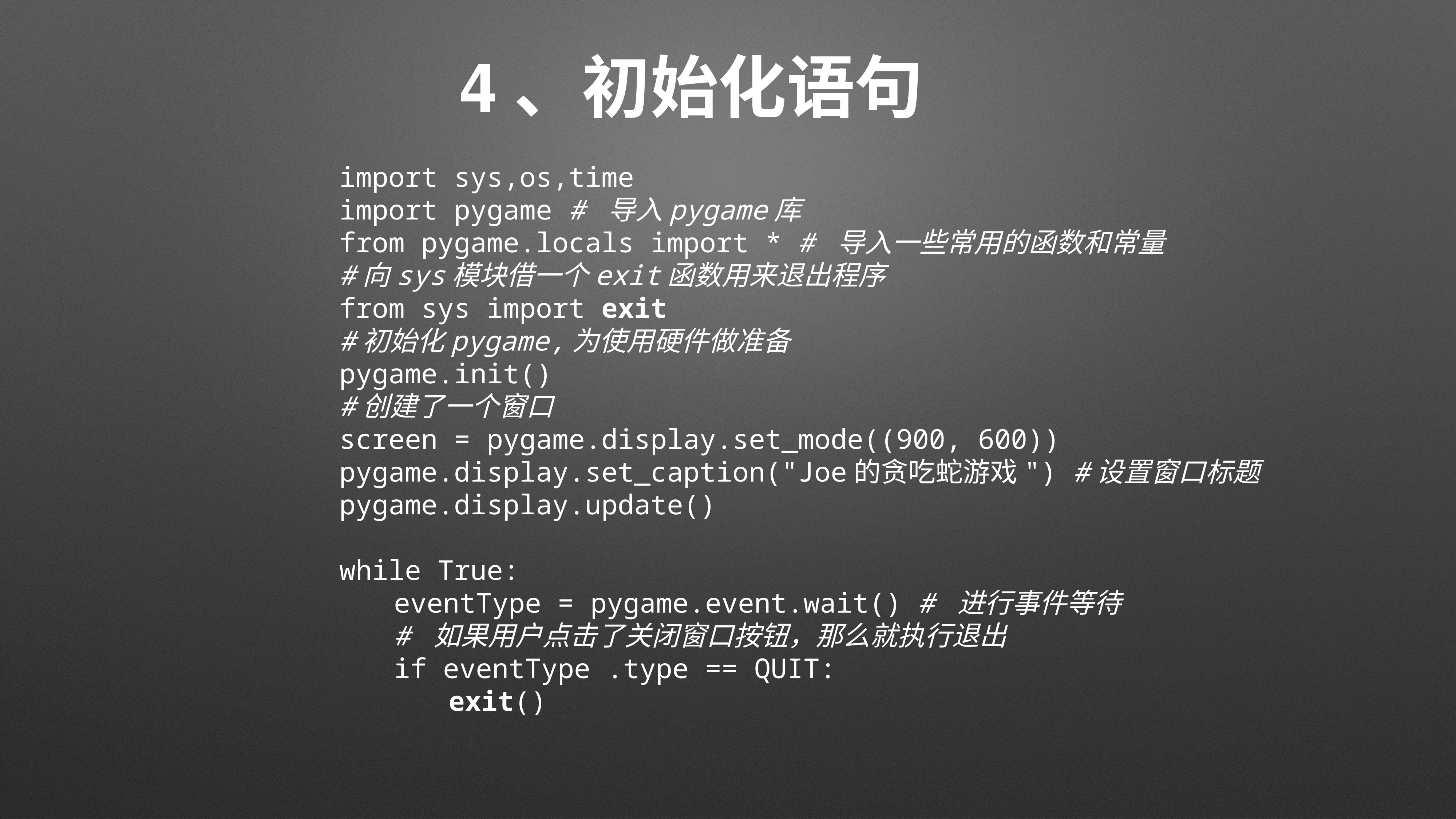

# 4、初始化语句
import sys,os,time
import pygame # 导入pygame库
from pygame.locals import * # 导入一些常用的函数和常量
#向sys模块借一个exit函数用来退出程序
from sys import exit
#初始化pygame,为使用硬件做准备
pygame.init()
#创建了一个窗口
screen = pygame.display.set_mode((900, 600))
pygame.display.set_caption("Joe的贪吃蛇游戏") #设置窗口标题
pygame.display.update()
while True:
	eventType = pygame.event.wait() # 进行事件等待
	# 如果用户点击了关闭窗口按钮，那么就执行退出
	if eventType .type == QUIT:
		exit()